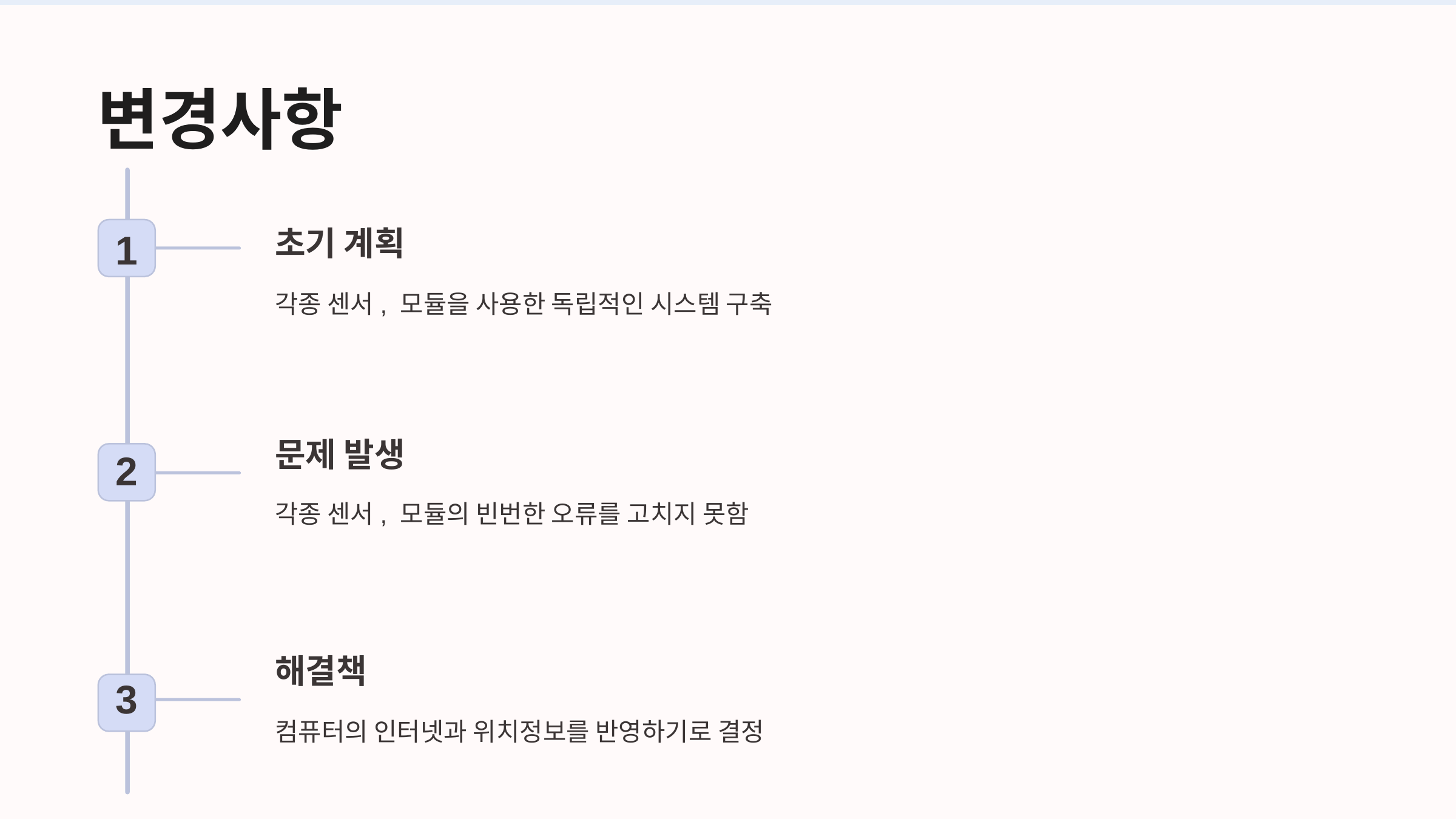

변경사항

초기 계획

1

각종 센서, 모듈을 사용한 독립적인 시스템 구축
문제 발생

2

각종 센서, 모듈의 빈번한 오류를 고치지 못함
해결책

3

컴퓨터의 인터넷과 위치정보를 반영하기로 결정